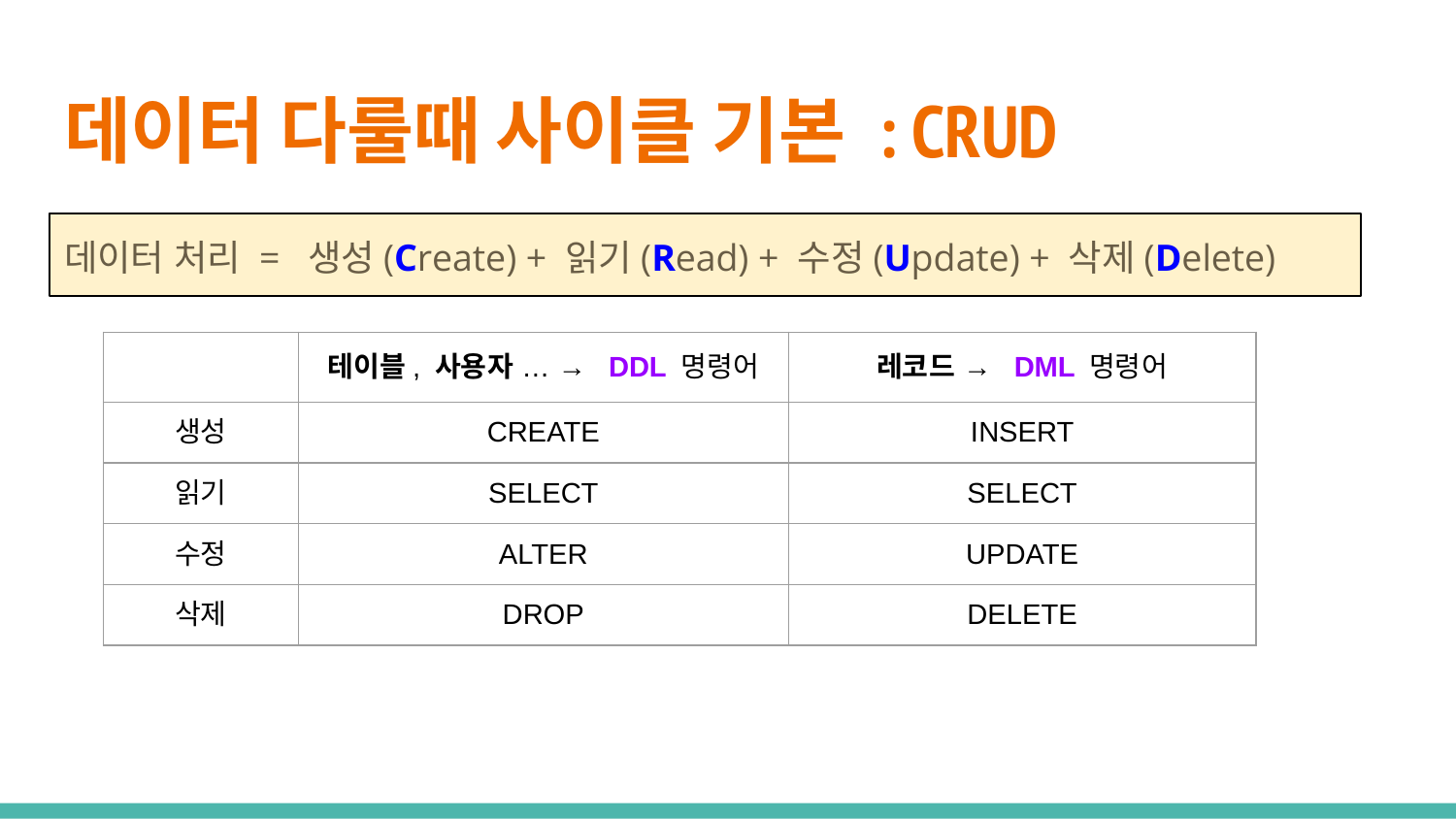

# 데이터 다룰때 사이클 기본 : CRUD
데이터 처리 =  생성(Create) + 읽기(Read) + 수정(Update) + 삭제(Delete)

|  | 테이블, 사용자 … → DDL 명령어 | 레코드 → DML 명령어 |
| --- | --- | --- |
| 생성 | CREATE | INSERT |
| 읽기 | SELECT | SELECT |
| 수정 | ALTER | UPDATE |
| 삭제 | DROP | DELETE |